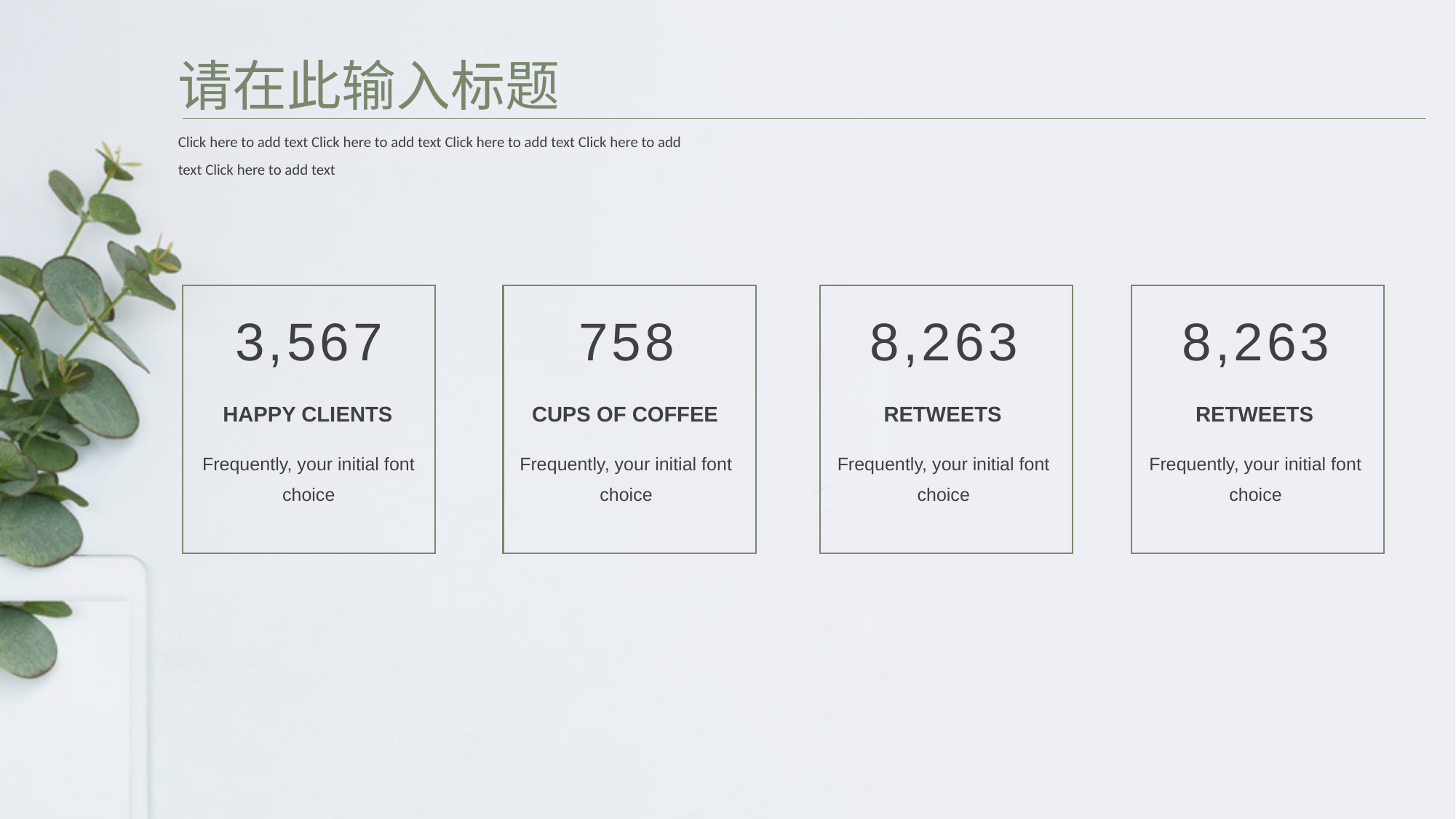

请在此输入标题
Click here to add text Click here to add text Click here to add text Click here to add text Click here to add text

3,567
HAPPY CLIENTS
Frequently, your initial font choice

758
CUPS OF COFFEE
Frequently, your initial font choice

8,263
RETWEETS
Frequently, your initial font choice

8,263
RETWEETS
Frequently, your initial font choice